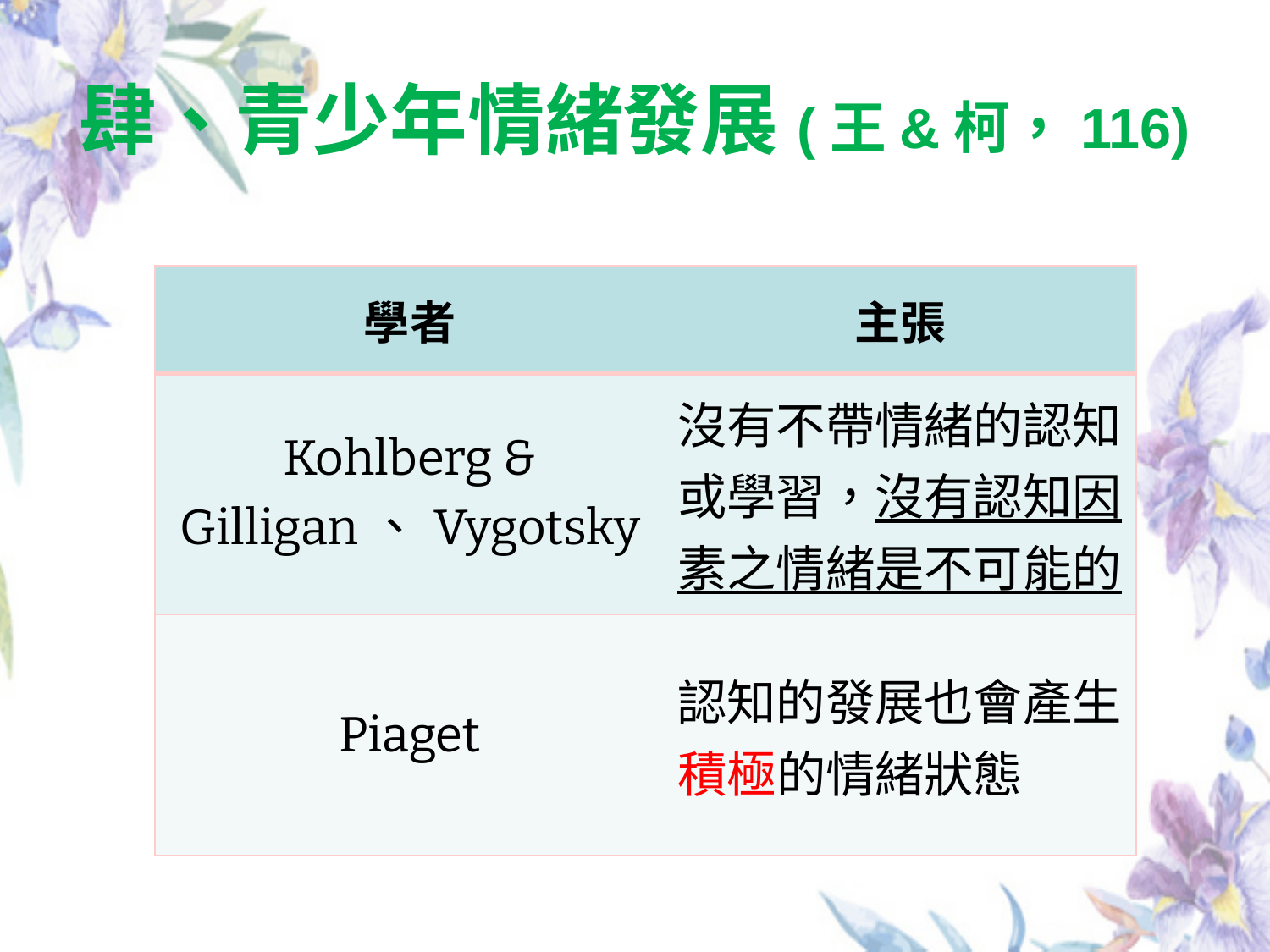

# 肆、青少年情緒發展(王&柯，116)
| 學者 | 主張 |
| --- | --- |
| Kohlberg & Gilligan、Vygotsky | 沒有不帶情緒的認知或學習，沒有認知因素之情緒是不可能的 |
| Piaget | 認知的發展也會產生積極的情緒狀態 |